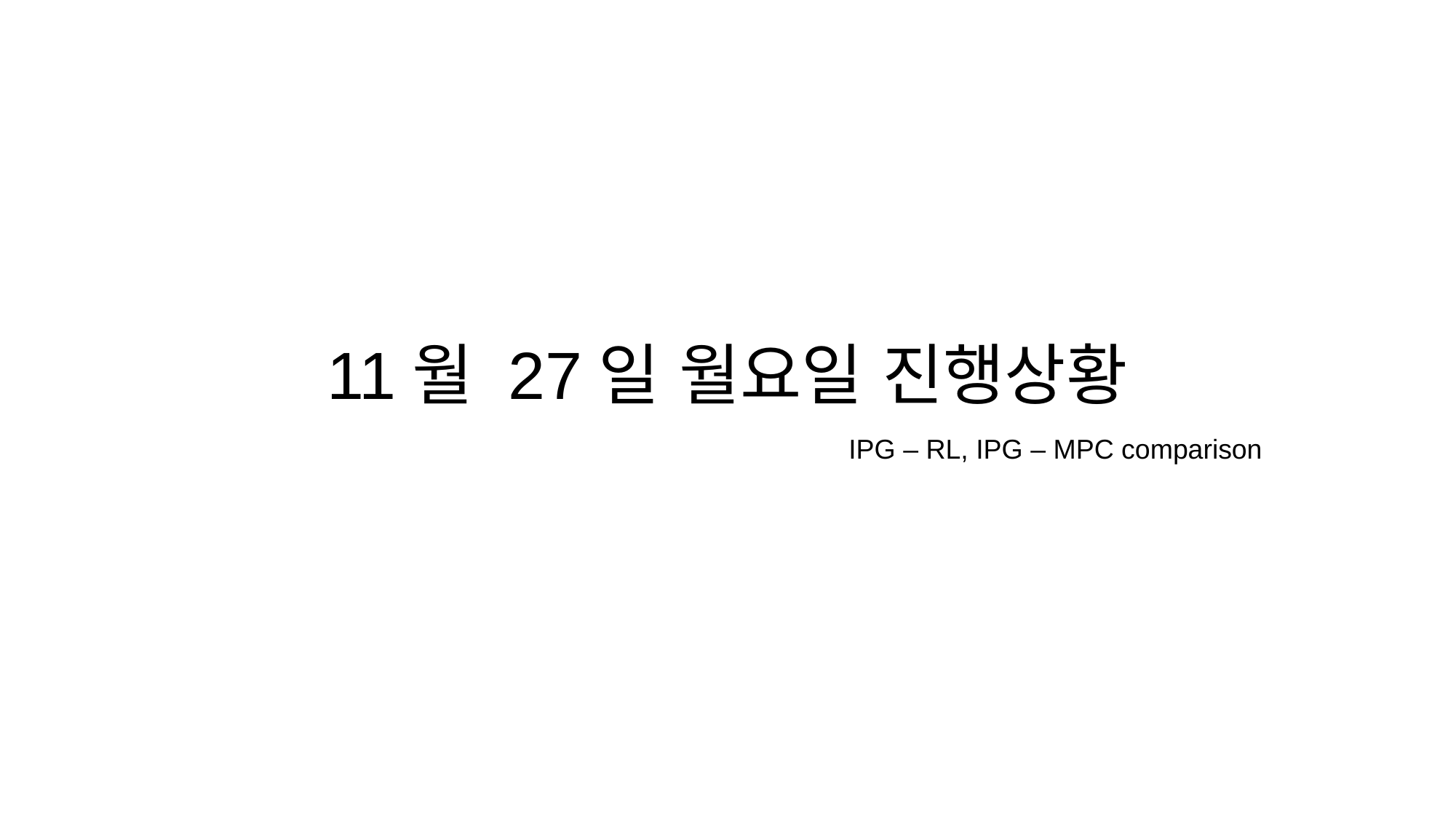

# 11월 27일 월요일 진행상황
IPG – RL, IPG – MPC comparison